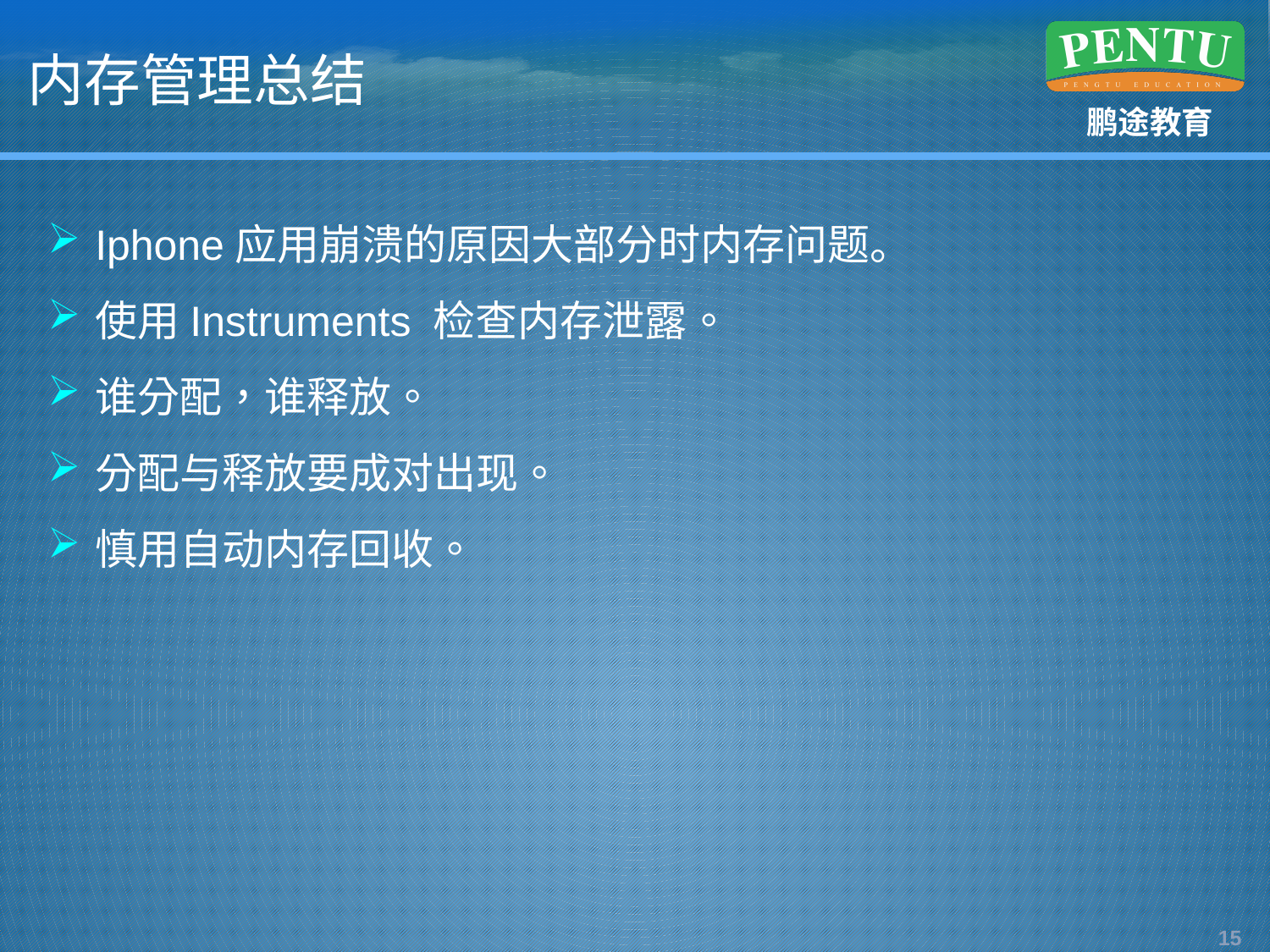

# 内存管理总结
Iphone应用崩溃的原因大部分时内存问题。
使用Instruments 检查内存泄露。
谁分配，谁释放。
分配与释放要成对出现。
慎用自动内存回收。
15